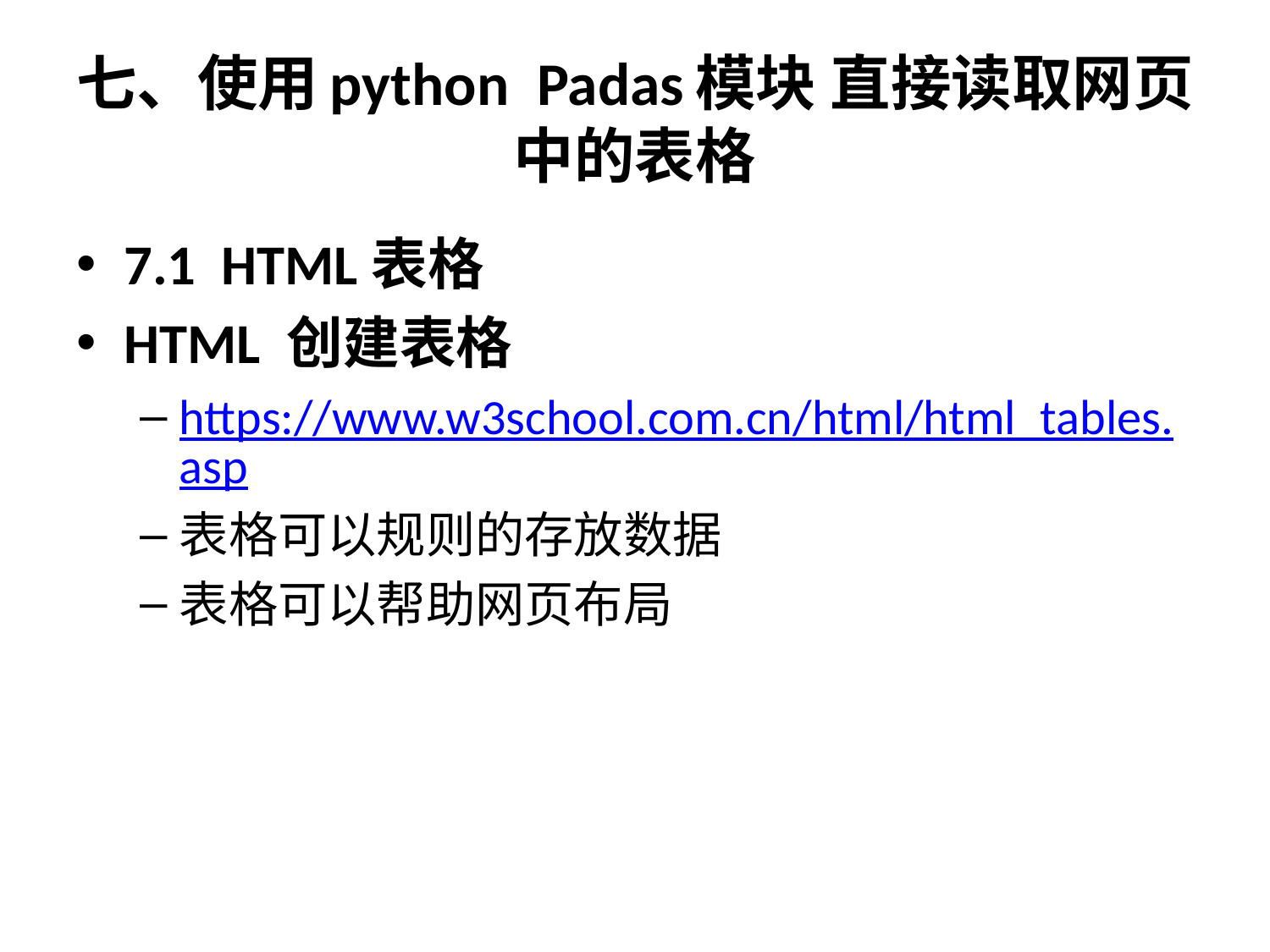

# 七、使用python  Padas模块 直接读取网页中的表格
7.1  HTML表格
HTML 创建表格
https://www.w3school.com.cn/html/html_tables.asp
表格可以规则的存放数据
表格可以帮助网页布局